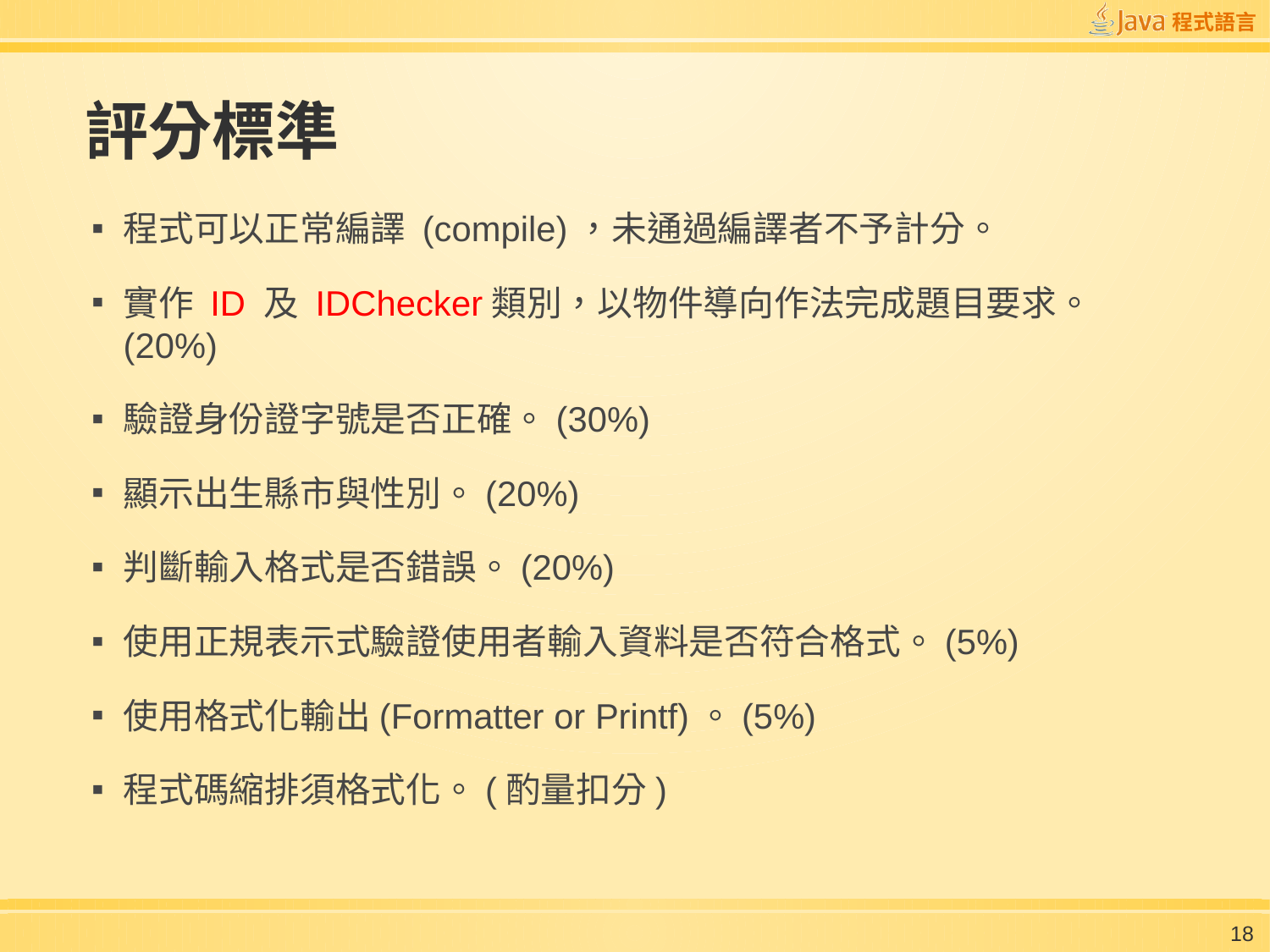

# 評分標準
程式可以正常編譯 (compile)，未通過編譯者不予計分。
實作 ID 及 IDChecker類別，以物件導向作法完成題目要求。 (20%)
驗證身份證字號是否正確。(30%)
顯示出生縣市與性別。(20%)
判斷輸入格式是否錯誤。(20%)
使用正規表示式驗證使用者輸入資料是否符合格式。(5%)
使用格式化輸出(Formatter or Printf)。(5%)
程式碼縮排須格式化。(酌量扣分)

18